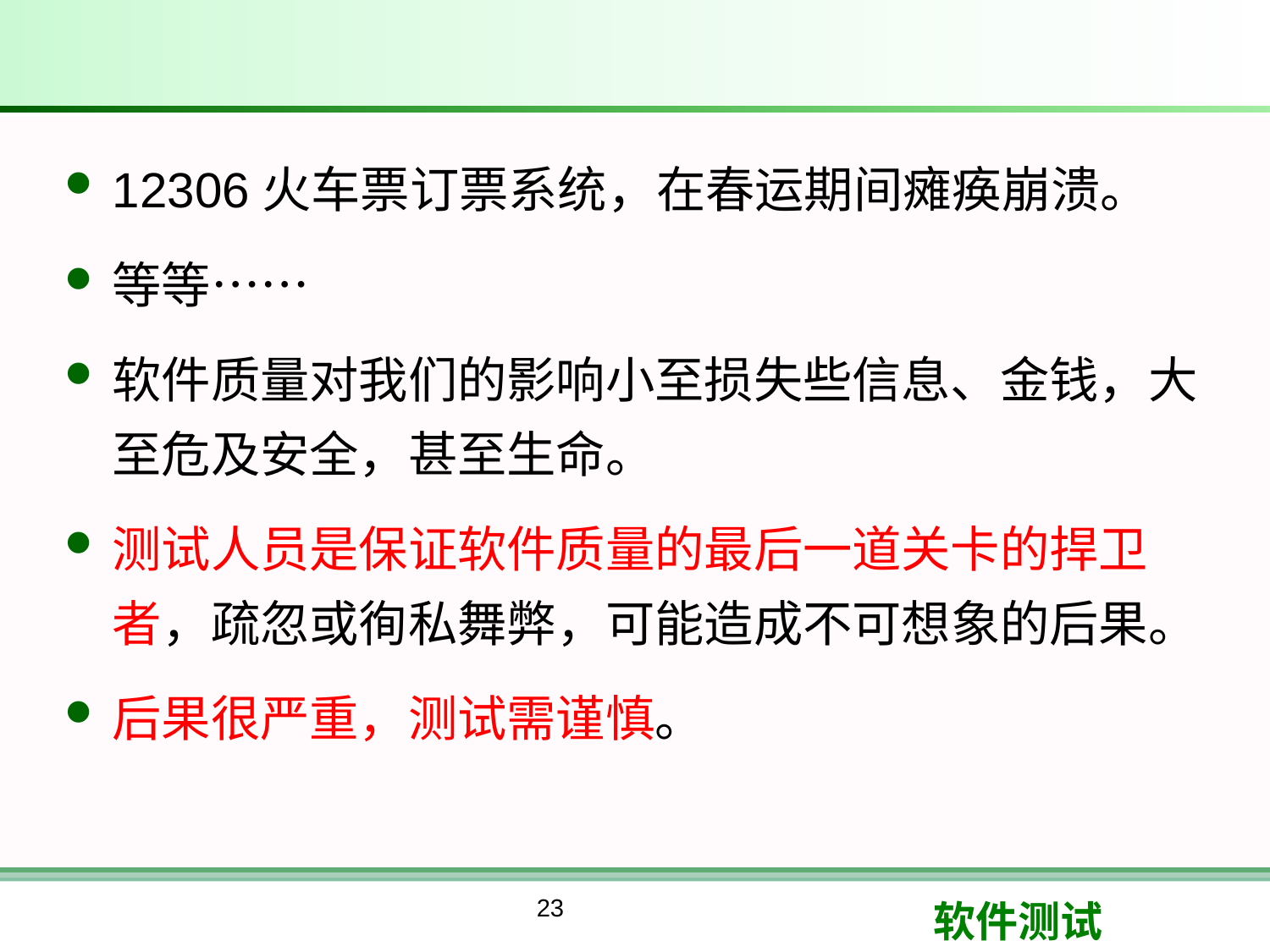

#
12306火车票订票系统，在春运期间瘫痪崩溃。
等等……
软件质量对我们的影响小至损失些信息、金钱，大至危及安全，甚至生命。
测试人员是保证软件质量的最后一道关卡的捍卫者，疏忽或徇私舞弊，可能造成不可想象的后果。
后果很严重，测试需谨慎。

23